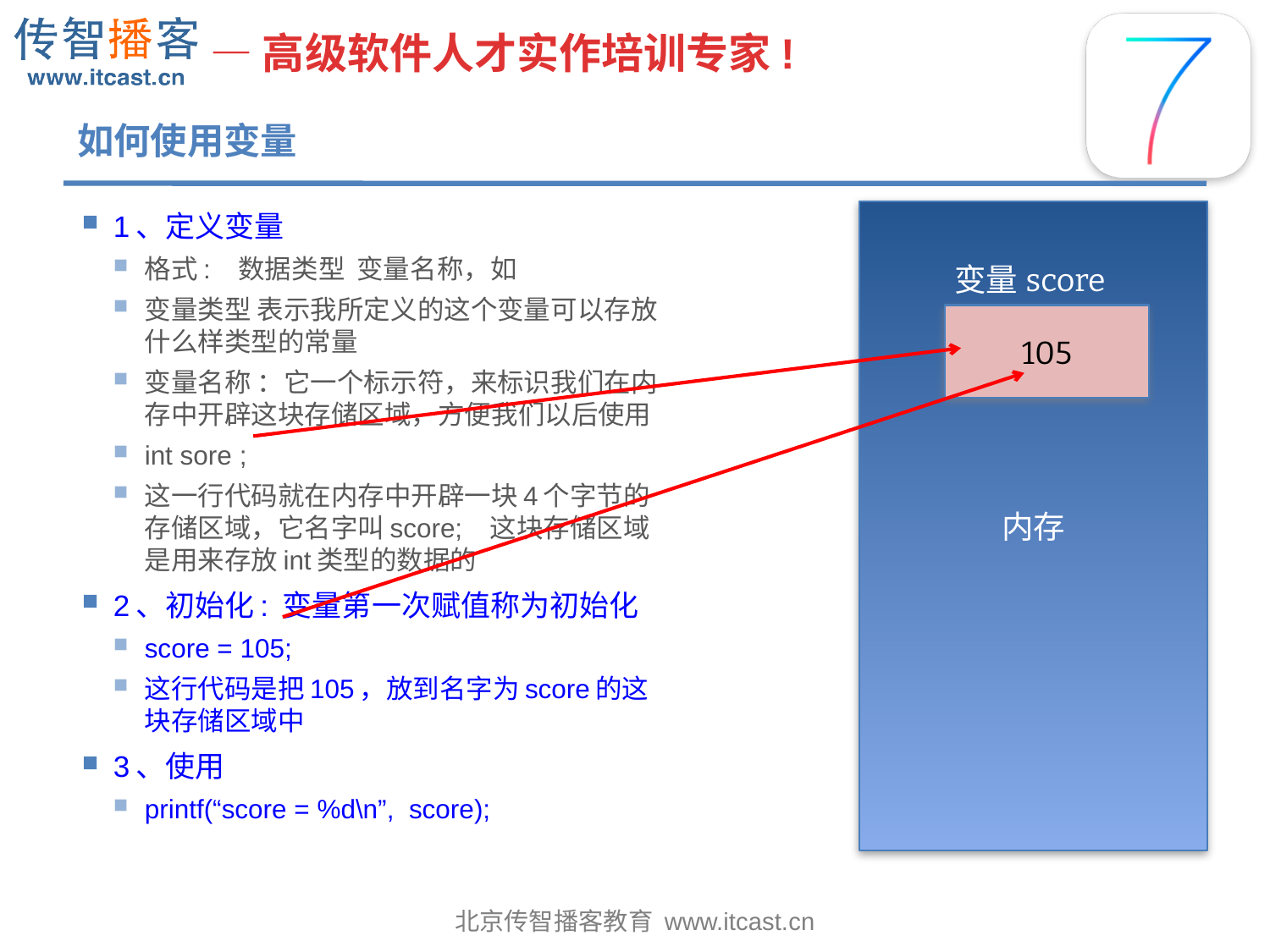

# 如何使用变量
1、定义变量
格式:   数据类型  变量名称，如
变量类型 表示我所定义的这个变量可以存放什么样类型的常量
变量名称 ：它一个标示符，来标识我们在内存中开辟这块存储区域，方便我们以后使用
int sore ;
这一行代码就在内存中开辟一块4个字节的存储区域，它名字叫score;   这块存储区域是用来存放int类型的数据的
2、初始化: 变量第一次赋值称为初始化
score = 105;
这行代码是把105，放到名字为score的这块存储区域中
3、使用
printf(“score = %d\n”,  score);

内存
变量score
105